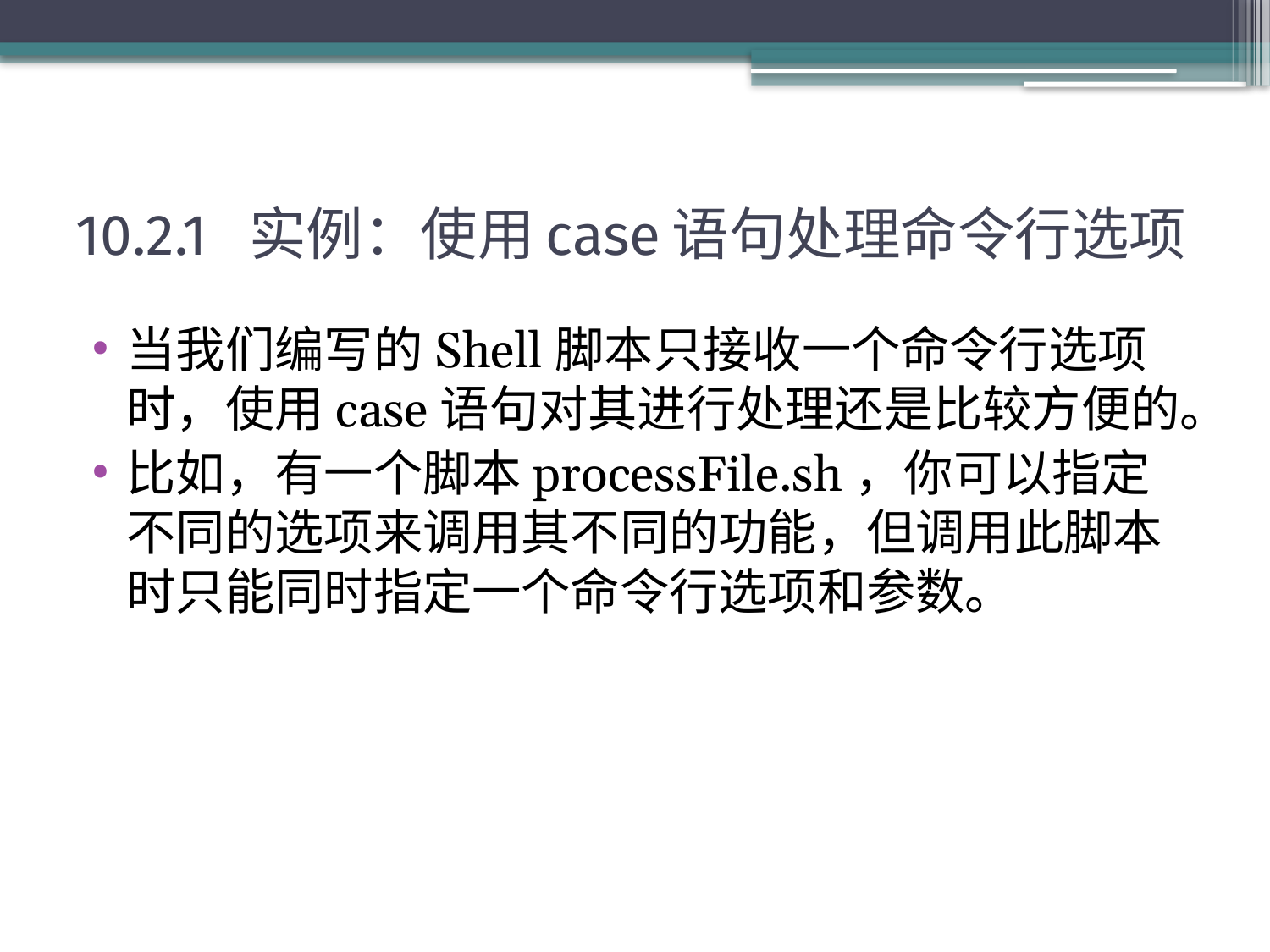

# 10.2.1  实例：使用case语句处理命令行选项
当我们编写的Shell脚本只接收一个命令行选项时，使用case语句对其进行处理还是比较方便的。
比如，有一个脚本processFile.sh，你可以指定不同的选项来调用其不同的功能，但调用此脚本时只能同时指定一个命令行选项和参数。